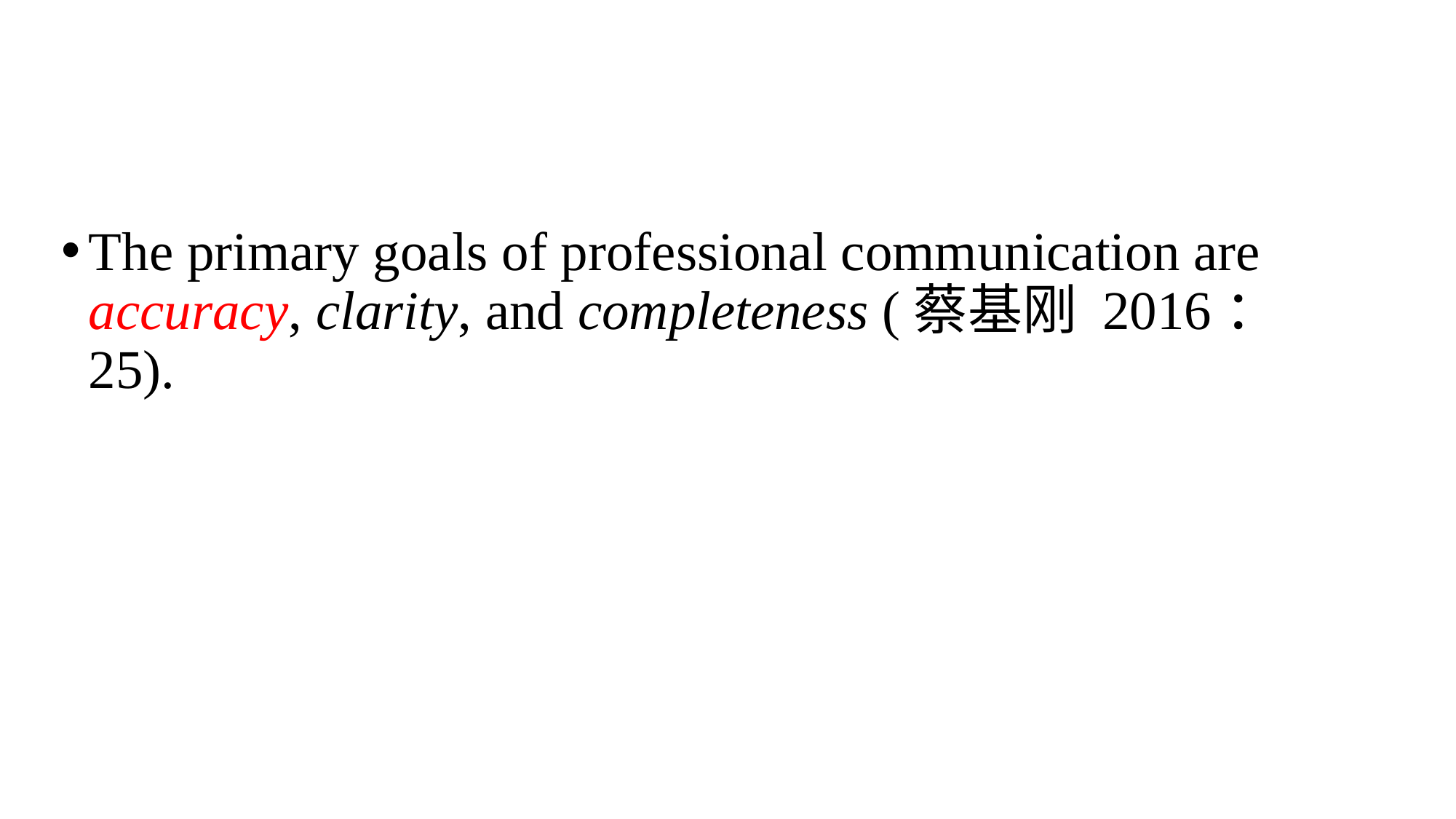

#
The primary goals of professional communication are accuracy, clarity, and completeness (蔡基刚 2016：25).